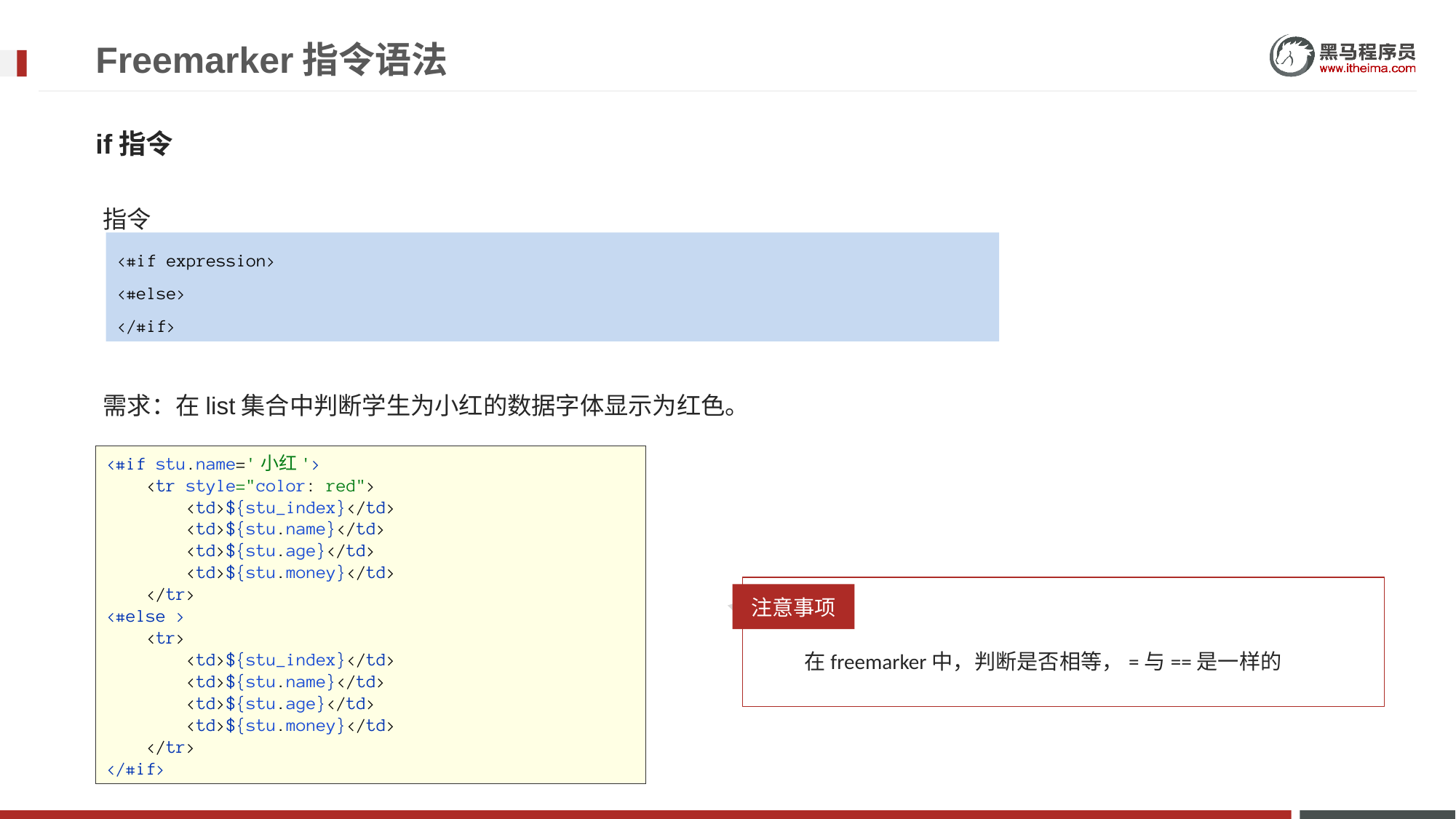

# Freemarker指令语法
if指令
指令
<#if expression>
<#else>
</#if>
需求：在list集合中判断学生为小红的数据字体显示为红色。
<#if stu.name='小红'>
    <tr style="color: red">
        <td>${stu_index}</td>
        <td>${stu.name}</td>
        <td>${stu.age}</td>
        <td>${stu.money}</td>
    </tr>
<#else >
    <tr>
        <td>${stu_index}</td>
        <td>${stu.name}</td>
        <td>${stu.age}</td>
        <td>${stu.money}</td>
    </tr>
</#if>

注意事项

在freemarker中，判断是否相等，=与==是一样的